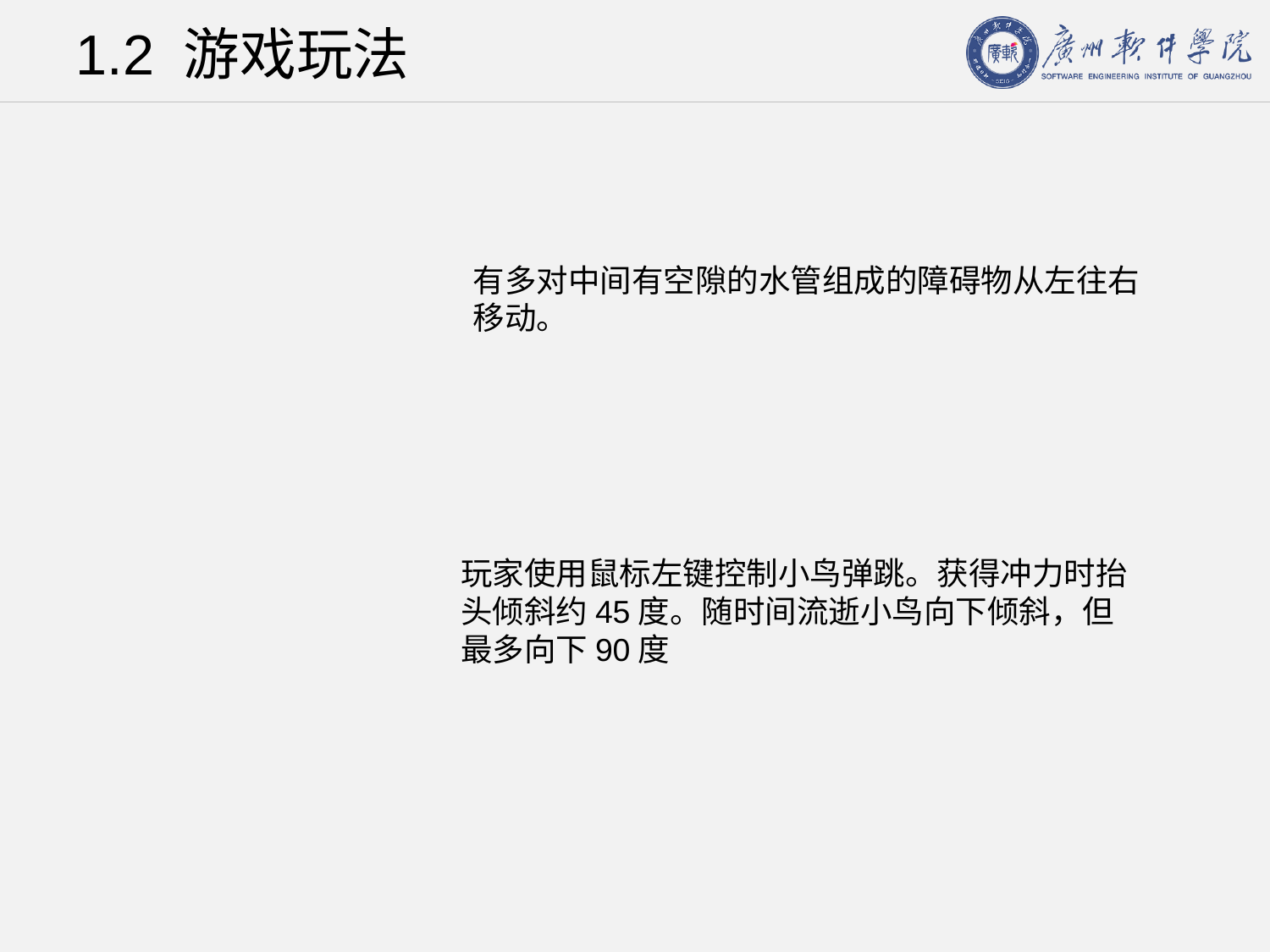

# 1.2 游戏玩法
有多对中间有空隙的水管组成的障碍物从左往右移动。
玩家使用鼠标左键控制小鸟弹跳。获得冲力时抬头倾斜约45度。随时间流逝小鸟向下倾斜，但最多向下90度